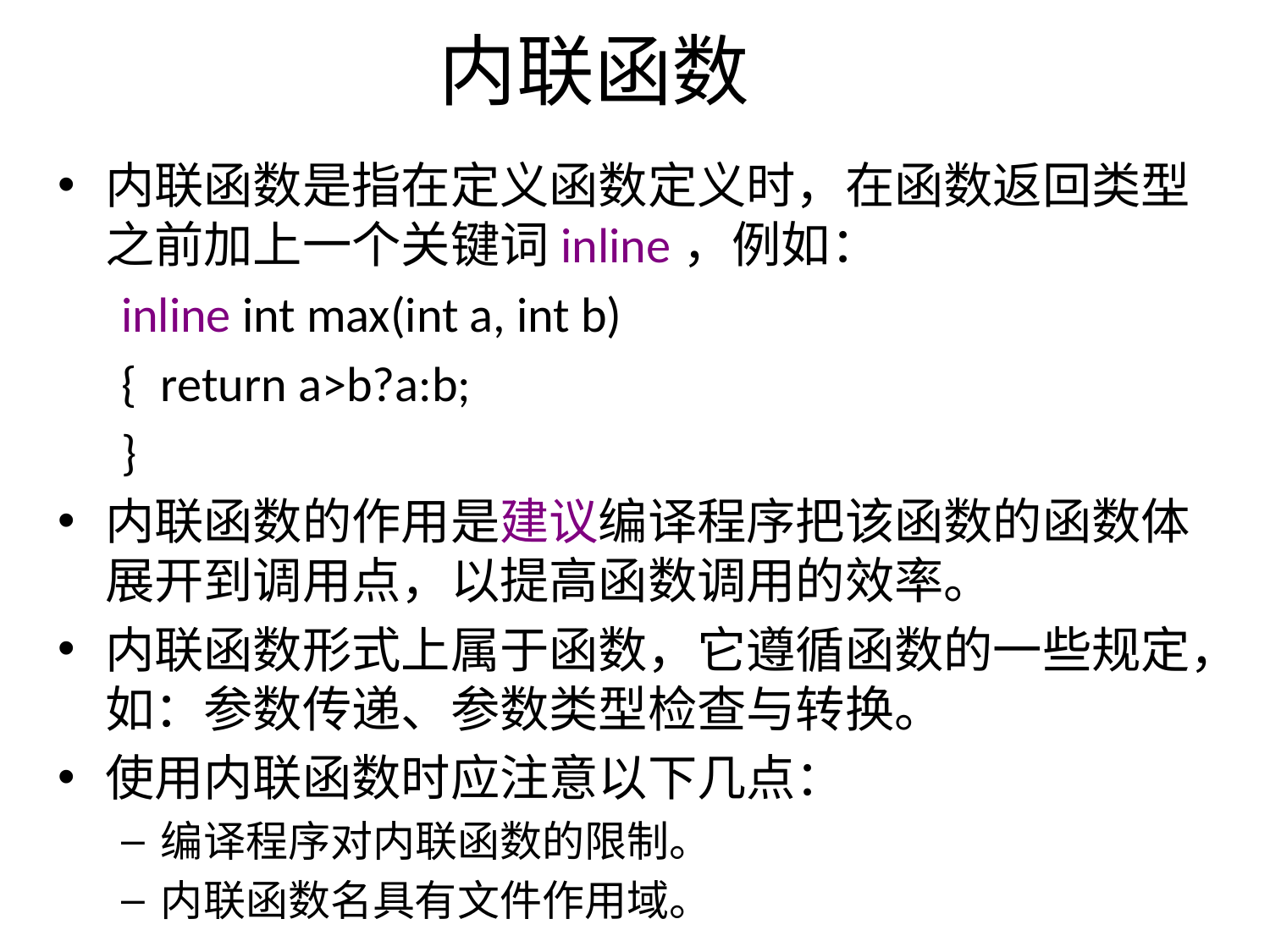

# 内联函数
内联函数是指在定义函数定义时，在函数返回类型之前加上一个关键词inline，例如：
inline int max(int a, int b)
{	return a>b?a:b;
}
内联函数的作用是建议编译程序把该函数的函数体展开到调用点，以提高函数调用的效率。
内联函数形式上属于函数，它遵循函数的一些规定，如：参数传递、参数类型检查与转换。
使用内联函数时应注意以下几点：
编译程序对内联函数的限制。
内联函数名具有文件作用域。